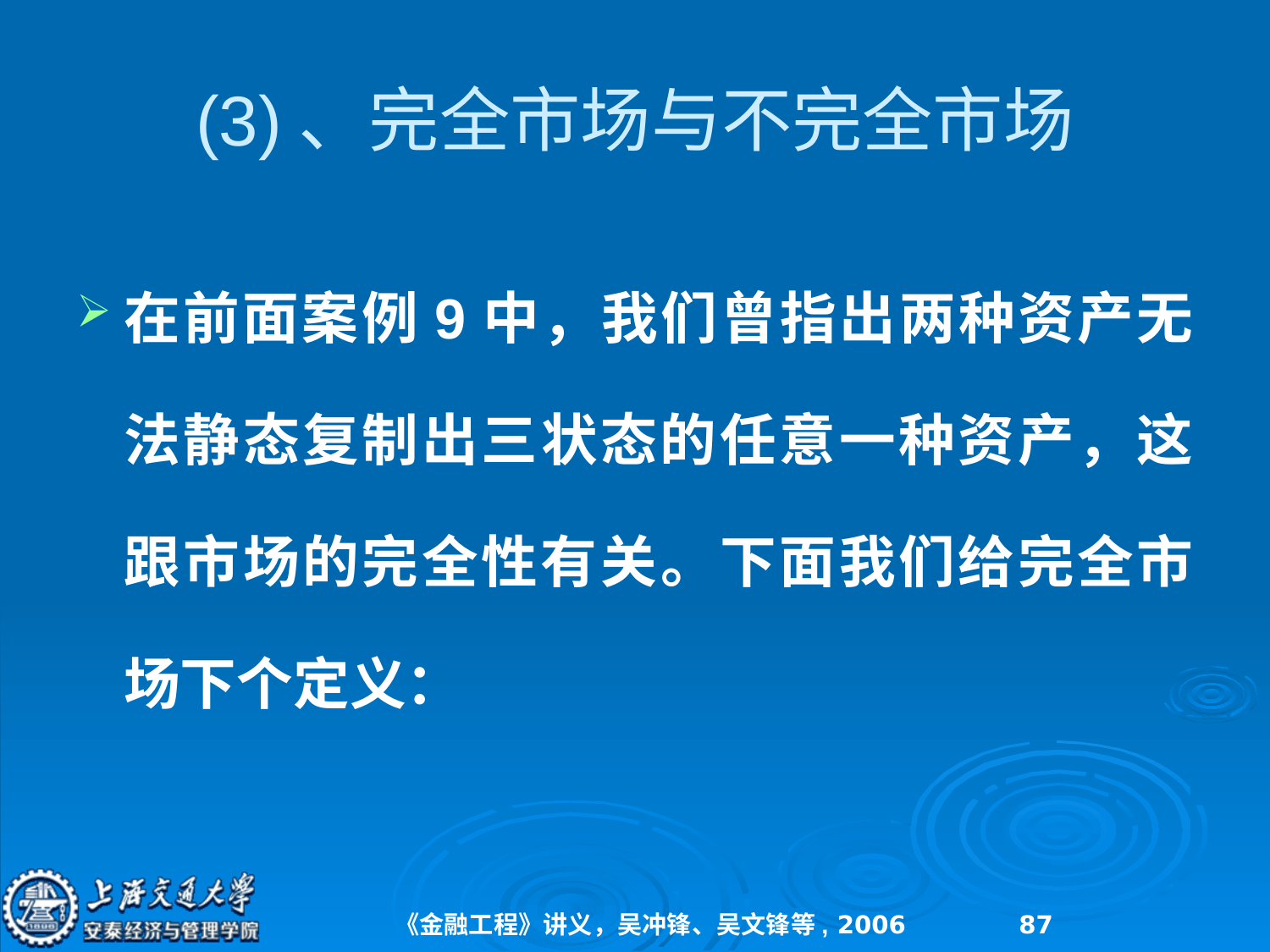

# (3)、完全市场与不完全市场
在前面案例9中，我们曾指出两种资产无法静态复制出三状态的任意一种资产，这跟市场的完全性有关。下面我们给完全市场下个定义：